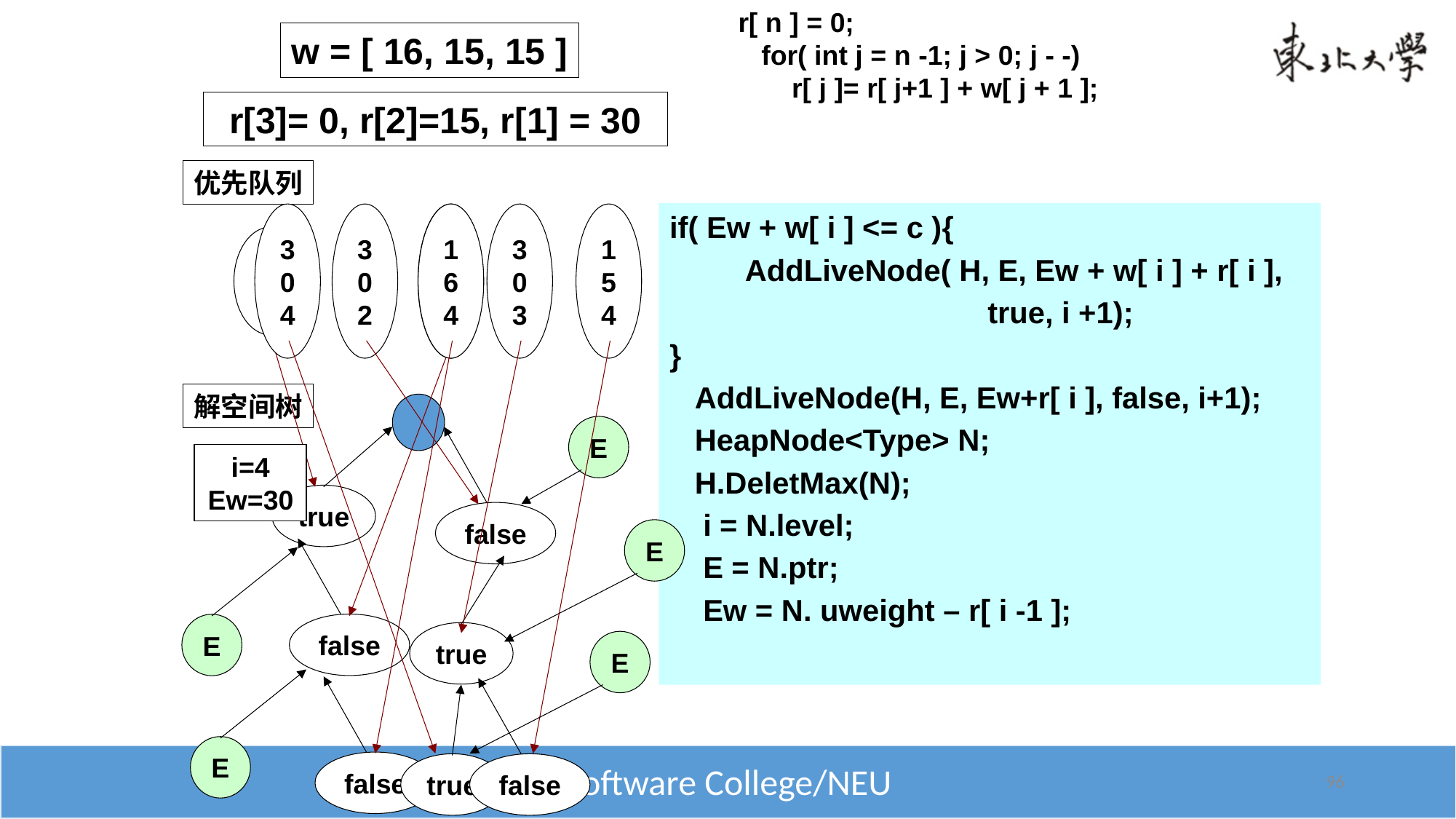

r[ n ] = 0;
   for( int j = n -1; j > 0; j - -)
       r[ j ]= r[ j+1 ] + w[ j + 1 ];
w = [ 16, 15, 15 ]
r[3]= 0, r[2]=15, r[1] = 30
优先队列
if( Ew + w[ i ] <= c ){
         AddLiveNode( H, E, Ew + w[ i ] + r[ i ],
                                      true, i +1);
}
   AddLiveNode(H, E, Ew+r[ i ], false, i+1);
   HeapNode<Type> N;
   H.DeletMax(N);
    i = N.level;
    E = N.ptr;
    Ew = N. uweight – r[ i -1 ];

30
4
30
2
31
3
16
4
30
3
15
4
46
2

解空间树

E

i=2
Ew=0
i=3
Ew=15
i=4
Ew=30
i=3
Ew=16
i=1
E=0
i=2
Ew=16
true

false
E

true
false
E
E

E
true
false
false
96